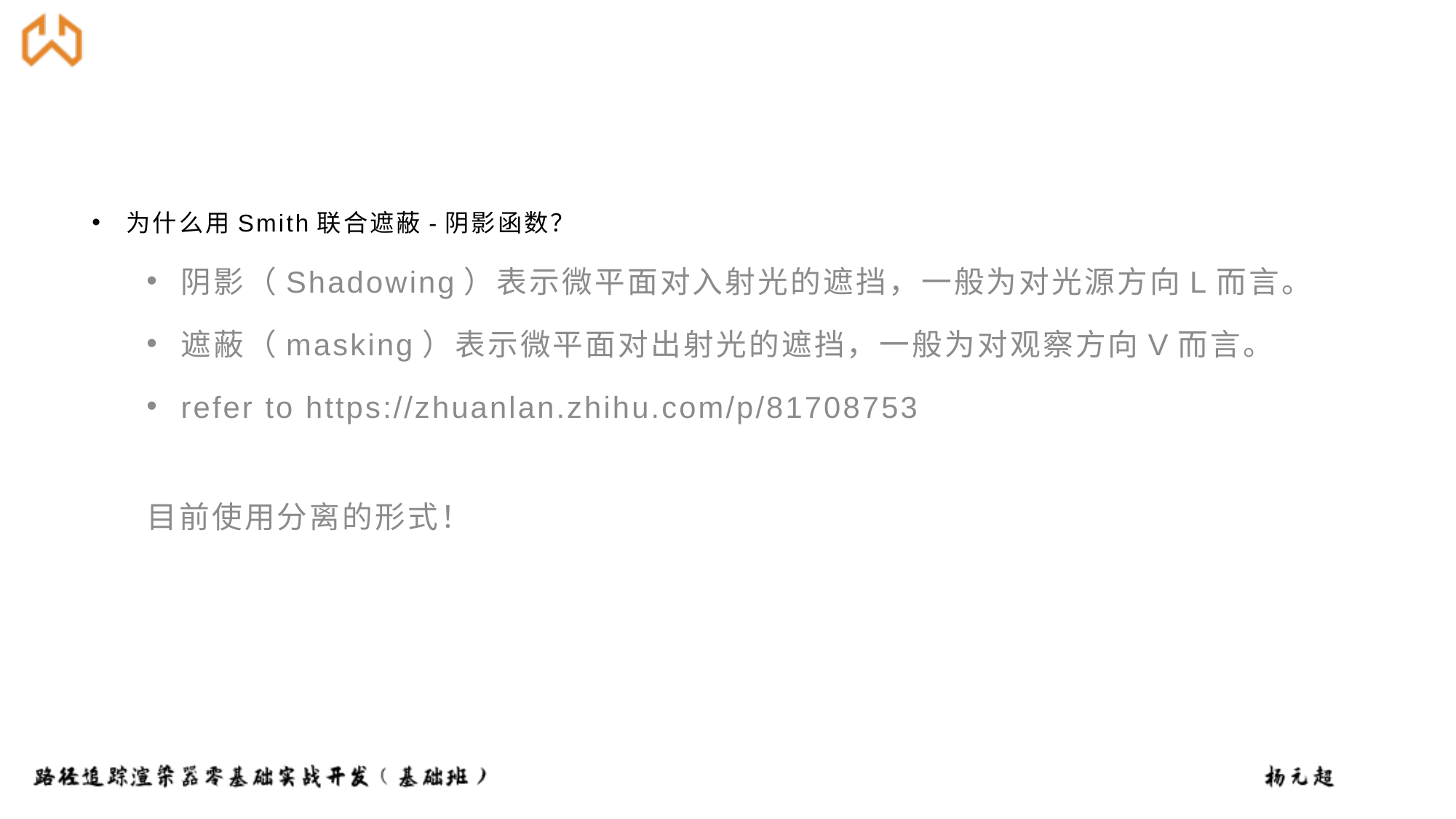

#
为什么用Smith联合遮蔽-阴影函数？
阴影（Shadowing）表示微平面对入射光的遮挡，一般为对光源方向L而言。
遮蔽（masking）表示微平面对出射光的遮挡，一般为对观察方向V而言。
refer to https://zhuanlan.zhihu.com/p/81708753
目前使用分离的形式！